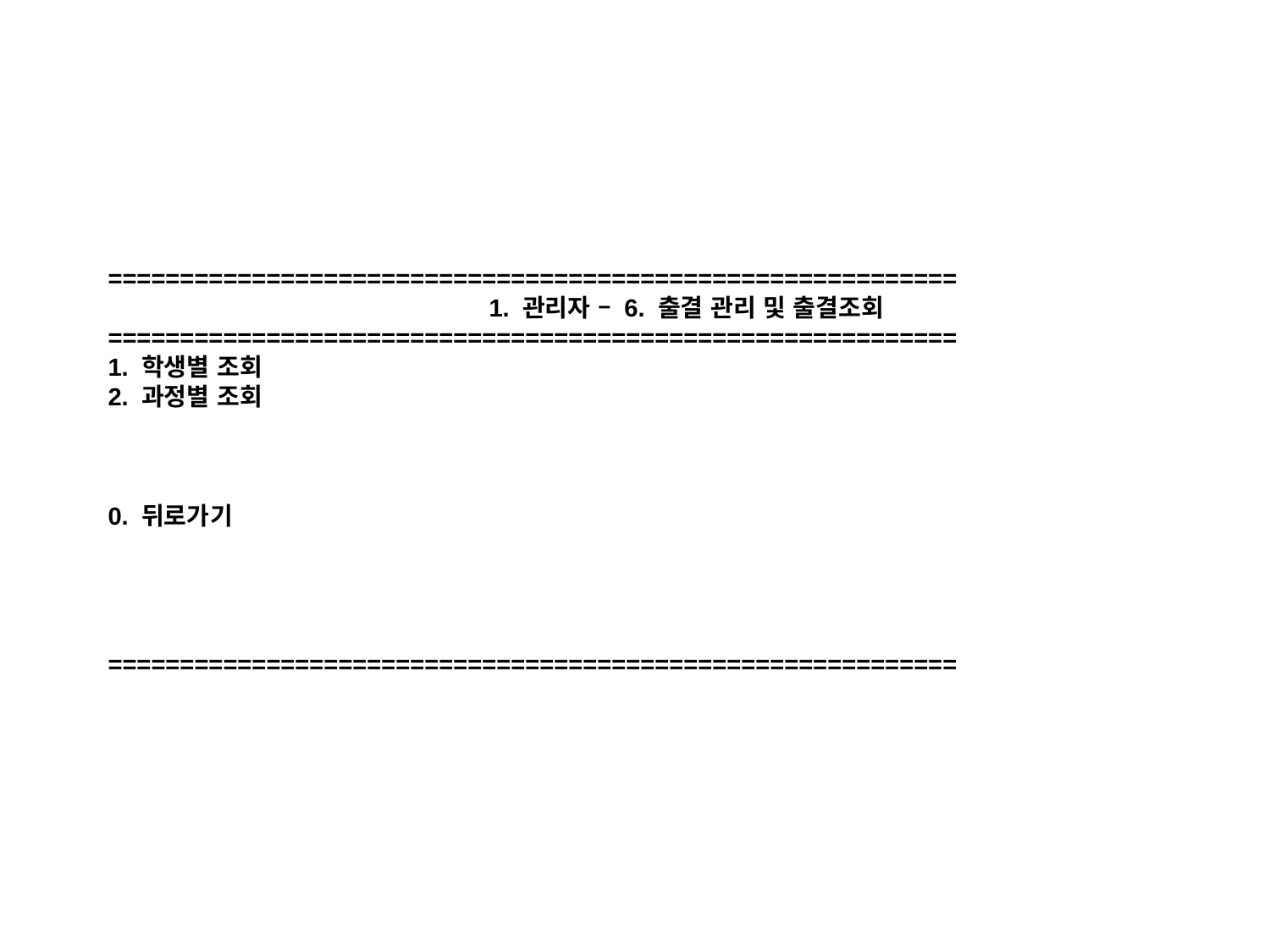

===========================================================
			1. 관리자 – 6. 출결 관리 및 출결조회
===========================================================
1. 학생별 조회
2. 과정별 조회

0. 뒤로가기
===========================================================